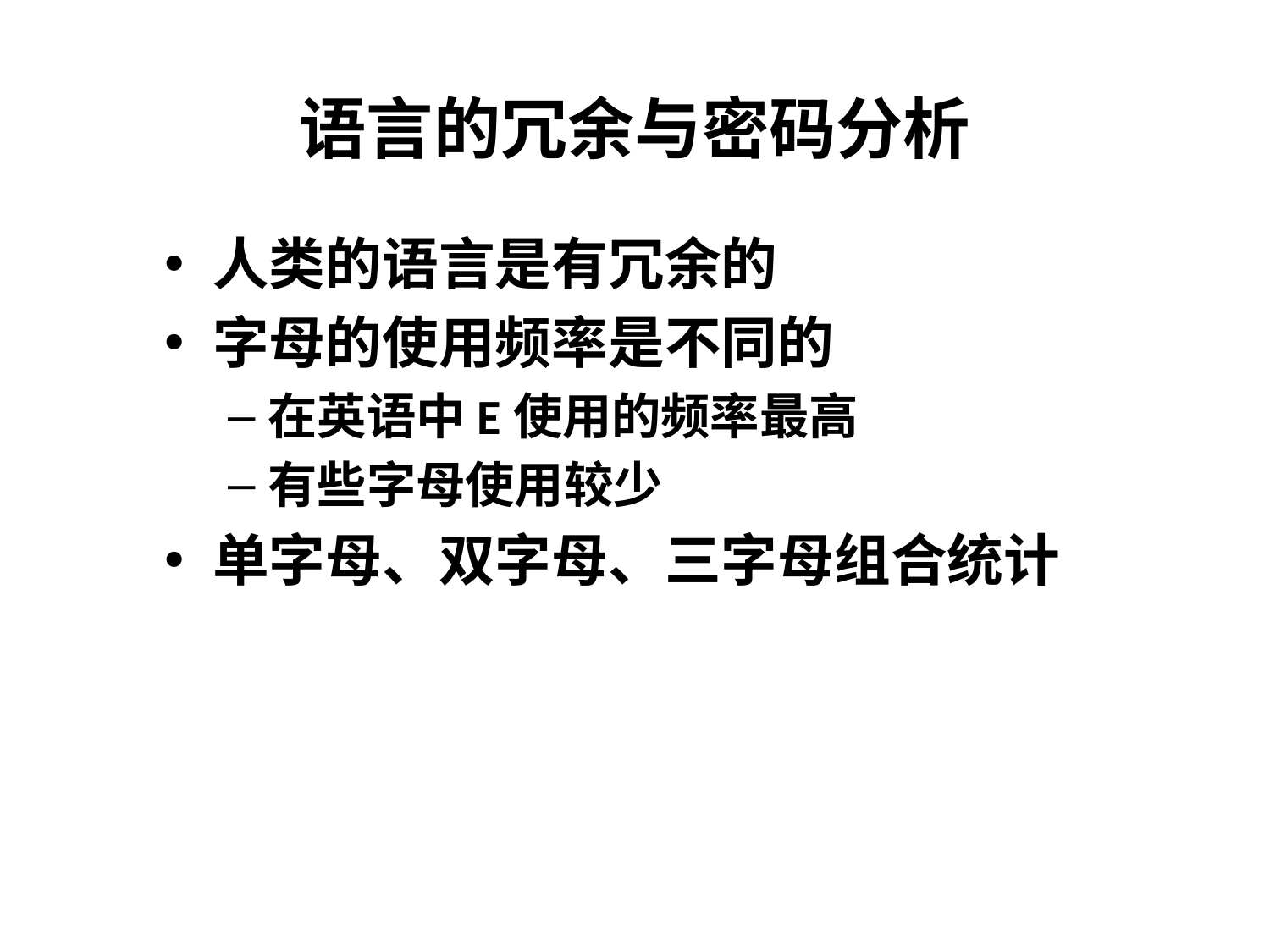

# 语言的冗余与密码分析
人类的语言是有冗余的
字母的使用频率是不同的
在英语中E使用的频率最高
有些字母使用较少
单字母、双字母、三字母组合统计